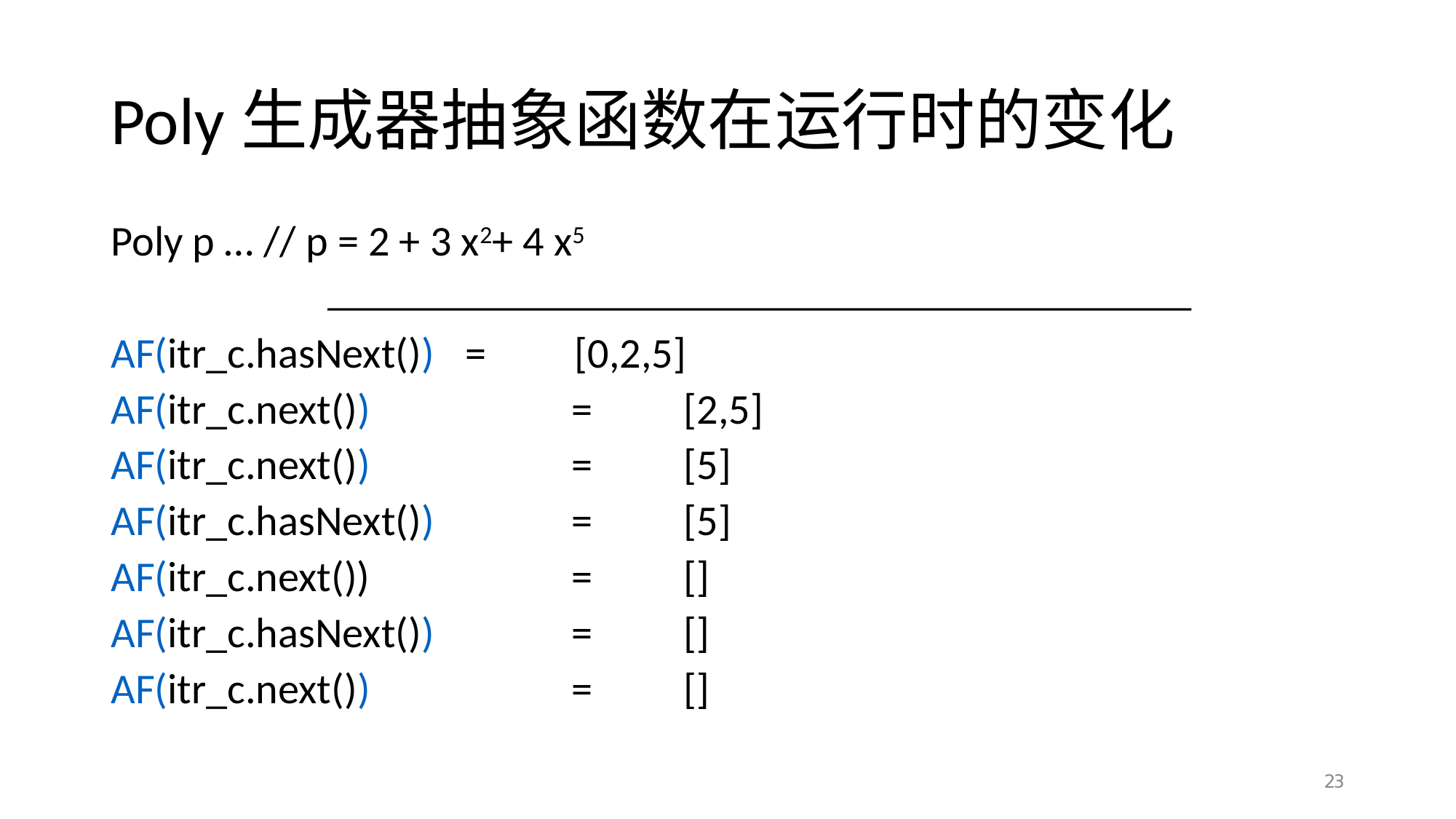

# Poly生成器抽象函数在运行时的变化
Poly p … // p = 2 + 3 x2+ 4 x5

AF(itr_c.hasNext())  	=	[0,2,5]
AF(itr_c.next())	           =	[2,5]
AF(itr_c.next())	           =	[5]
AF(itr_c.hasNext())	           =	[5]
AF(itr_c.next())	           =	[]
AF(itr_c.hasNext())	           =	[]
AF(itr_c.next())	           =	[]

23